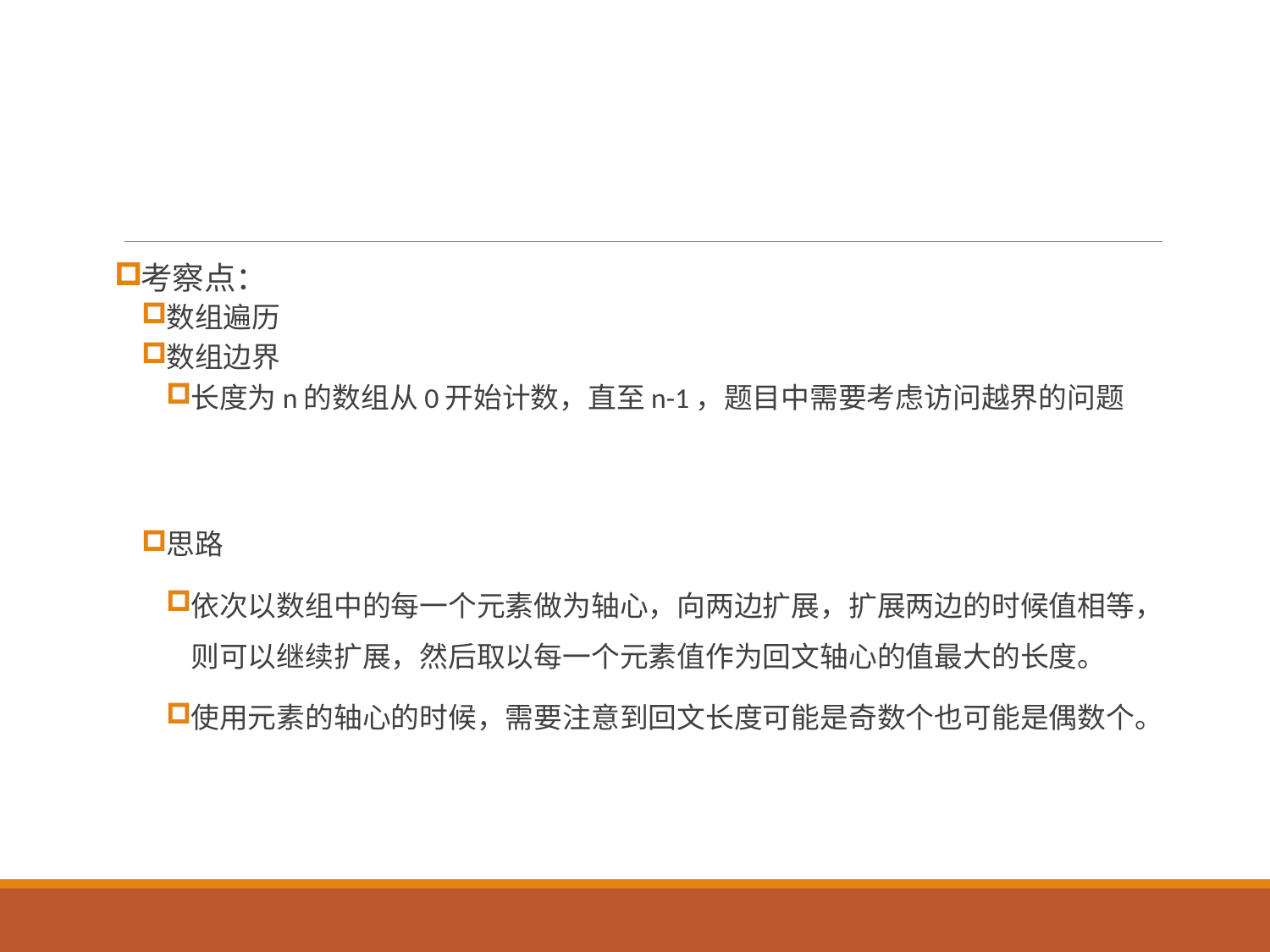

#
考察点：
数组遍历
数组边界
长度为n的数组从0开始计数，直至n-1，题目中需要考虑访问越界的问题

思路
依次以数组中的每一个元素做为轴心，向两边扩展，扩展两边的时候值相等，则可以继续扩展，然后取以每一个元素值作为回文轴心的值最大的长度。
使用元素的轴心的时候，需要注意到回文长度可能是奇数个也可能是偶数个。